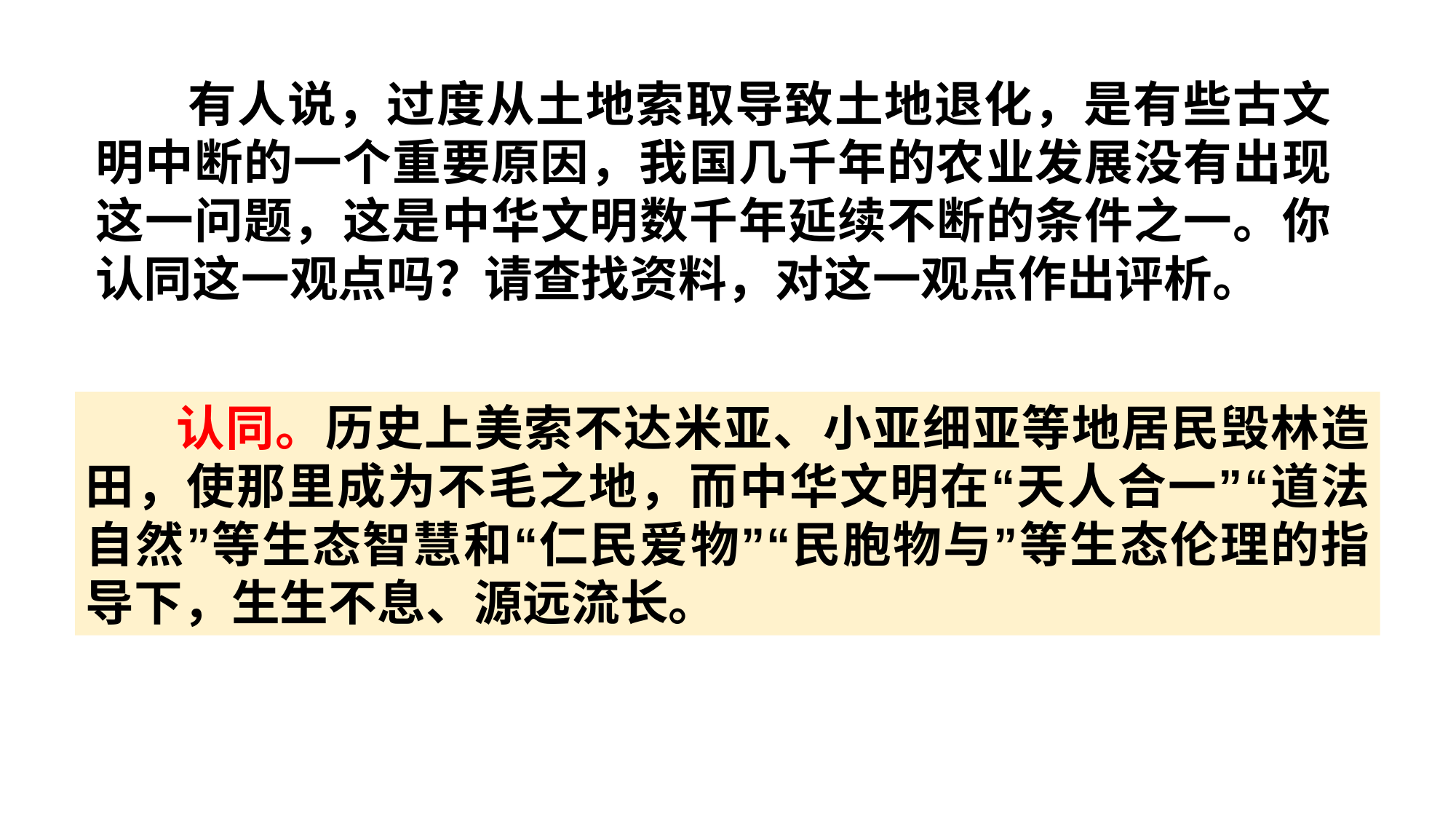

有人说，过度从土地索取导致土地退化，是有些古文明中断的一个重要原因，我国几千年的农业发展没有出现这一问题，这是中华文明数千年延续不断的条件之一。你认同这一观点吗？请查找资料，对这一观点作出评析。
        认同。历史上美索不达米亚、小亚细亚等地居民毁林造田，使那里成为不毛之地，而中华文明在“天人合一”“道法自然”等生态智慧和“仁民爱物”“民胞物与”等生态伦理的指导下，生生不息、源远流长。